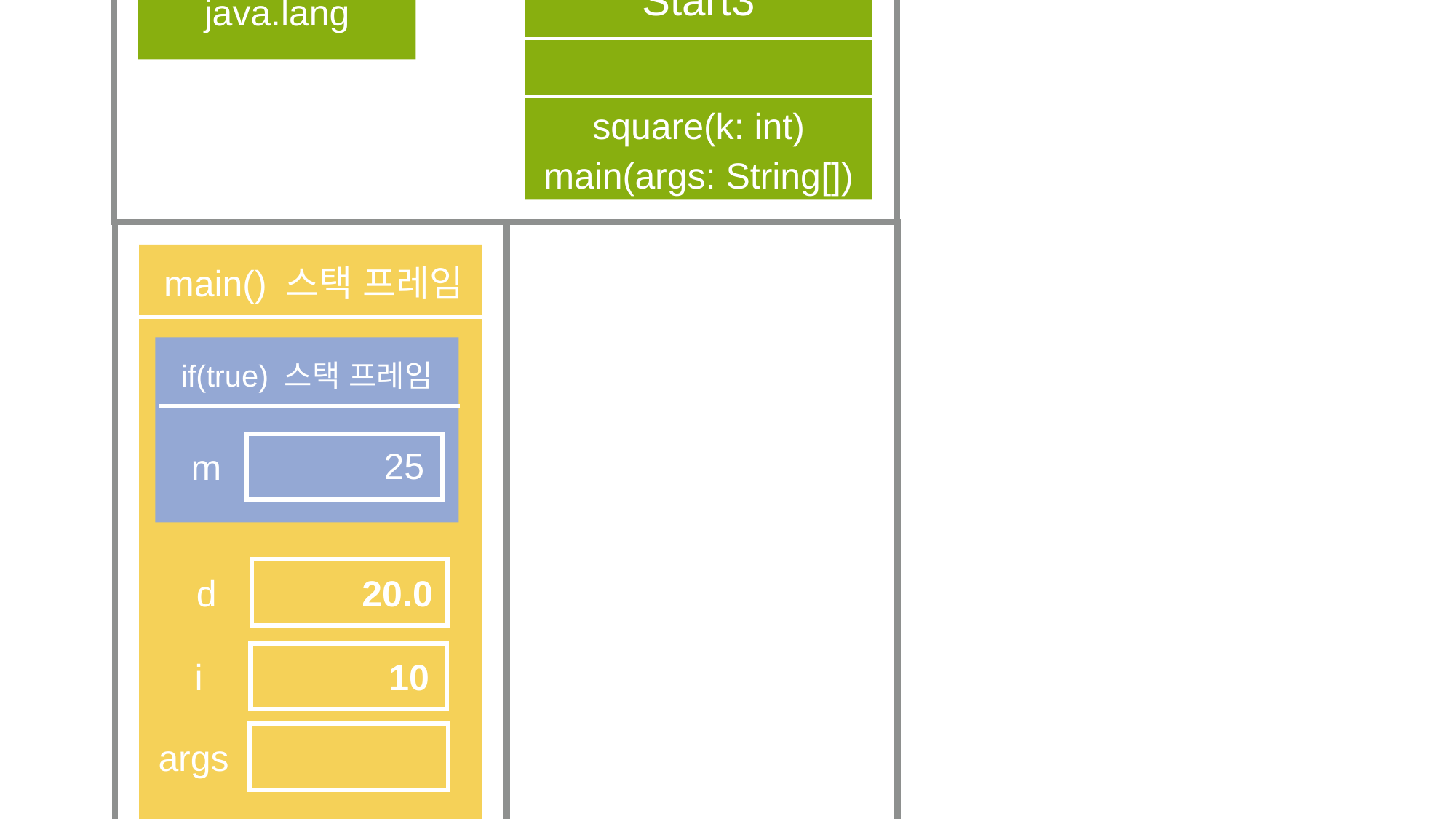

java.lang

Start3
square(k: int)
main(args: String[])

main() 스택 프레임

if(true) 스택 프레임

25
m

d
20.0

i
10

args